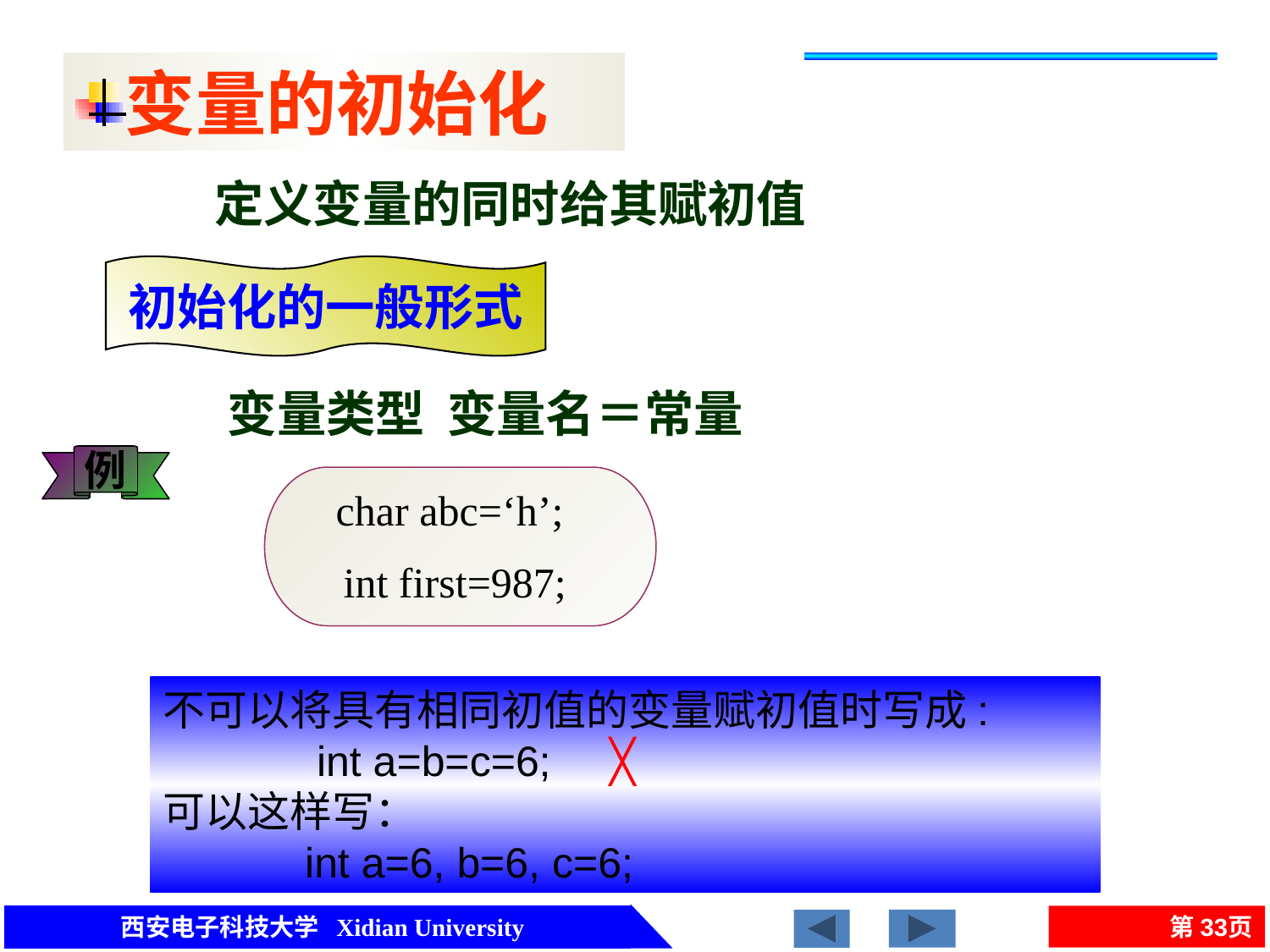

变量的初始化

定义变量的同时给其赋初值
初始化的一般形式
变量类型  变量名＝常量
例

char abc=‘h’;
int first=987;
不可以将具有相同初值的变量赋初值时写成:
             int a=b=c=6;     ╳
可以这样写：
            int a=6, b=6, c=6;